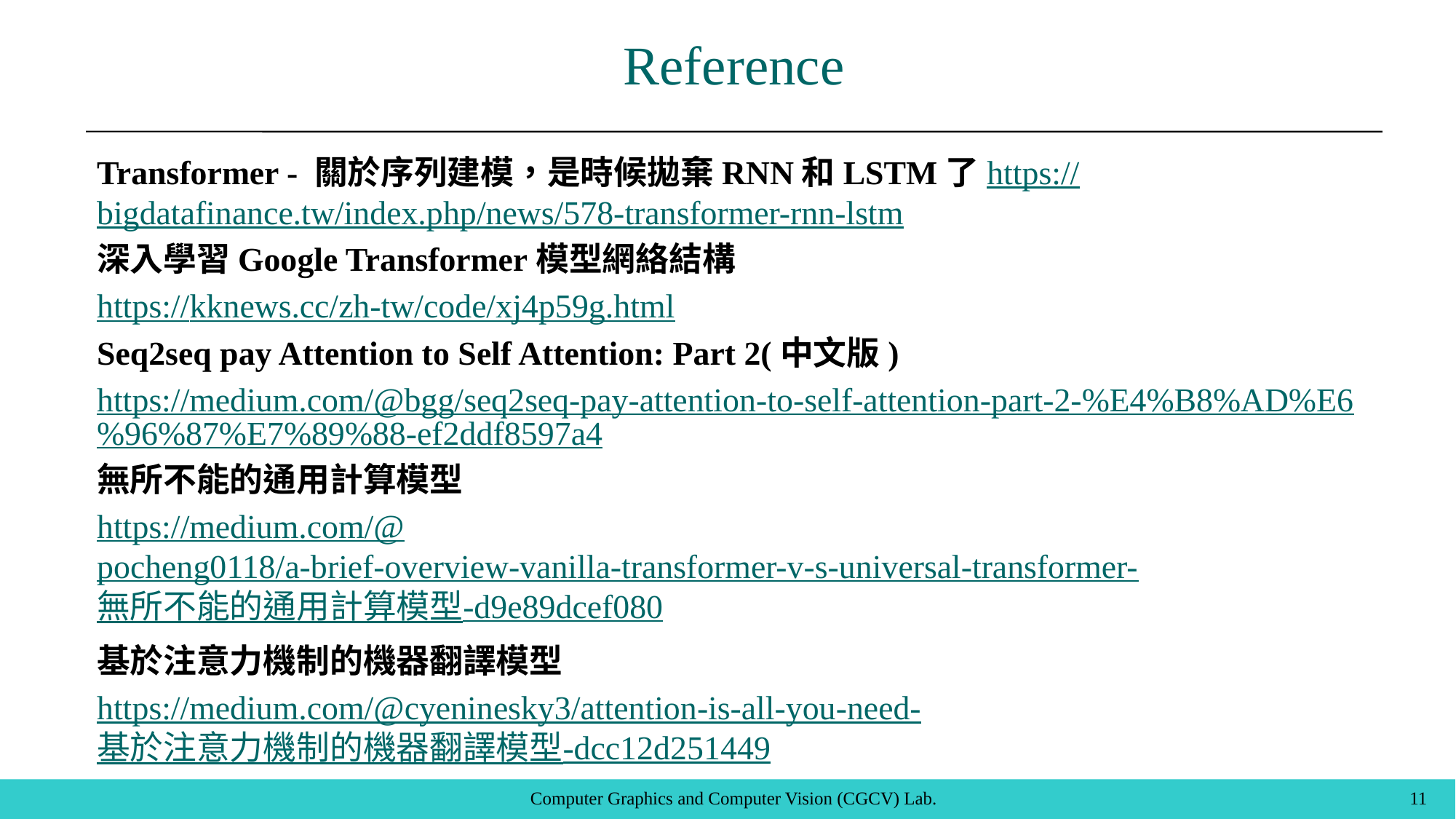

# Reference
Transformer - 關於序列建模，是時候拋棄RNN和LSTM了https://bigdatafinance.tw/index.php/news/578-transformer-rnn-lstm
深入學習Google Transformer模型網絡結構
https://kknews.cc/zh-tw/code/xj4p59g.html
Seq2seq pay Attention to Self Attention: Part 2(中文版)
https://medium.com/@bgg/seq2seq-pay-attention-to-self-attention-part-2-%E4%B8%AD%E6%96%87%E7%89%88-ef2ddf8597a4
無所不能的通用計算模型
https://medium.com/@pocheng0118/a-brief-overview-vanilla-transformer-v-s-universal-transformer-無所不能的通用計算模型-d9e89dcef080
基於注意力機制的機器翻譯模型
https://medium.com/@cyeninesky3/attention-is-all-you-need-基於注意力機制的機器翻譯模型-dcc12d251449

Computer Graphics and Computer Vision (CGCV) Lab.
11